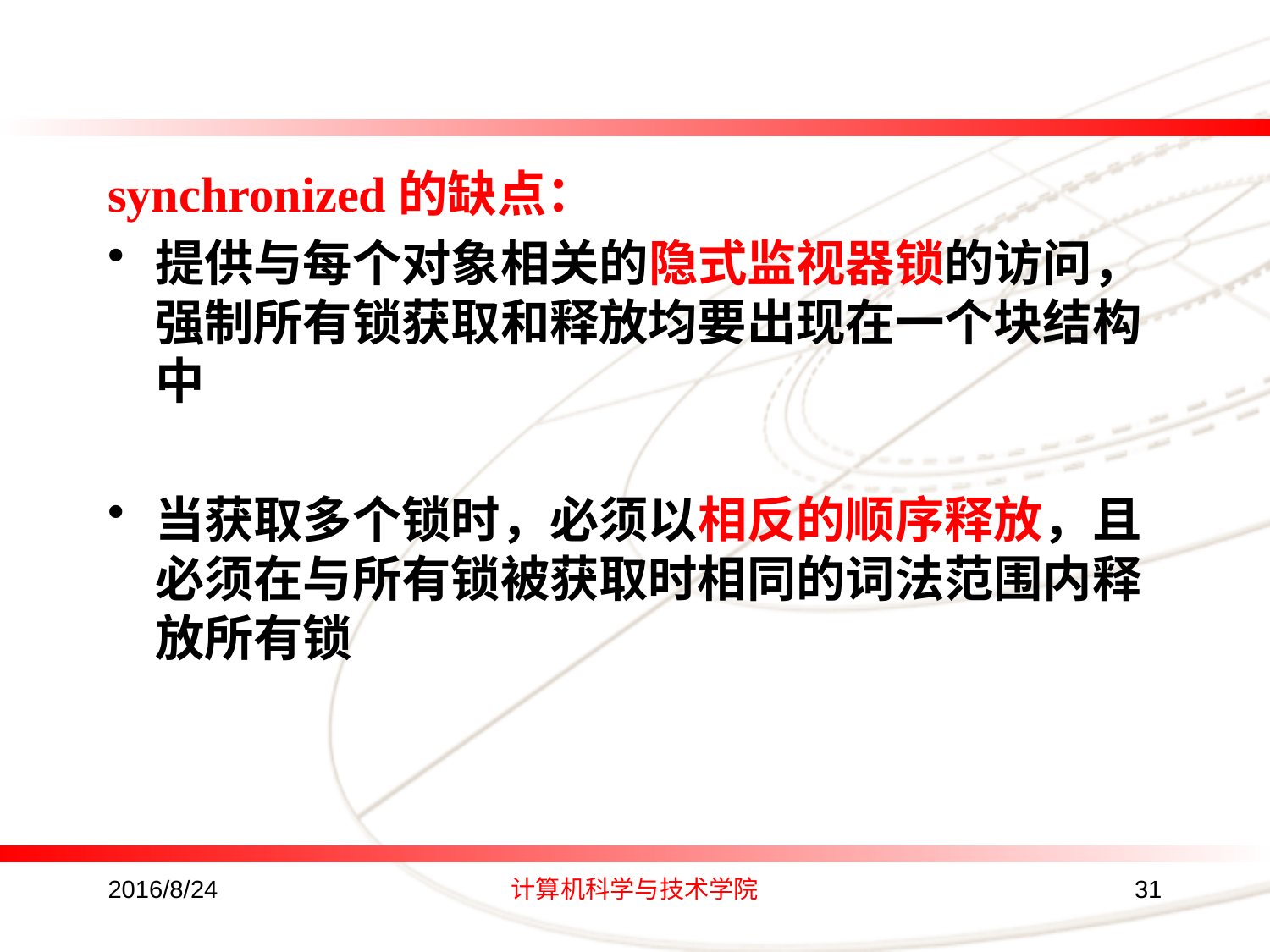

synchronized的缺点：
提供与每个对象相关的隐式监视器锁的访问，强制所有锁获取和释放均要出现在一个块结构中

当获取多个锁时，必须以相反的顺序释放，且必须在与所有锁被获取时相同的词法范围内释放所有锁

2016/8/24
计算机科学与技术学院
31